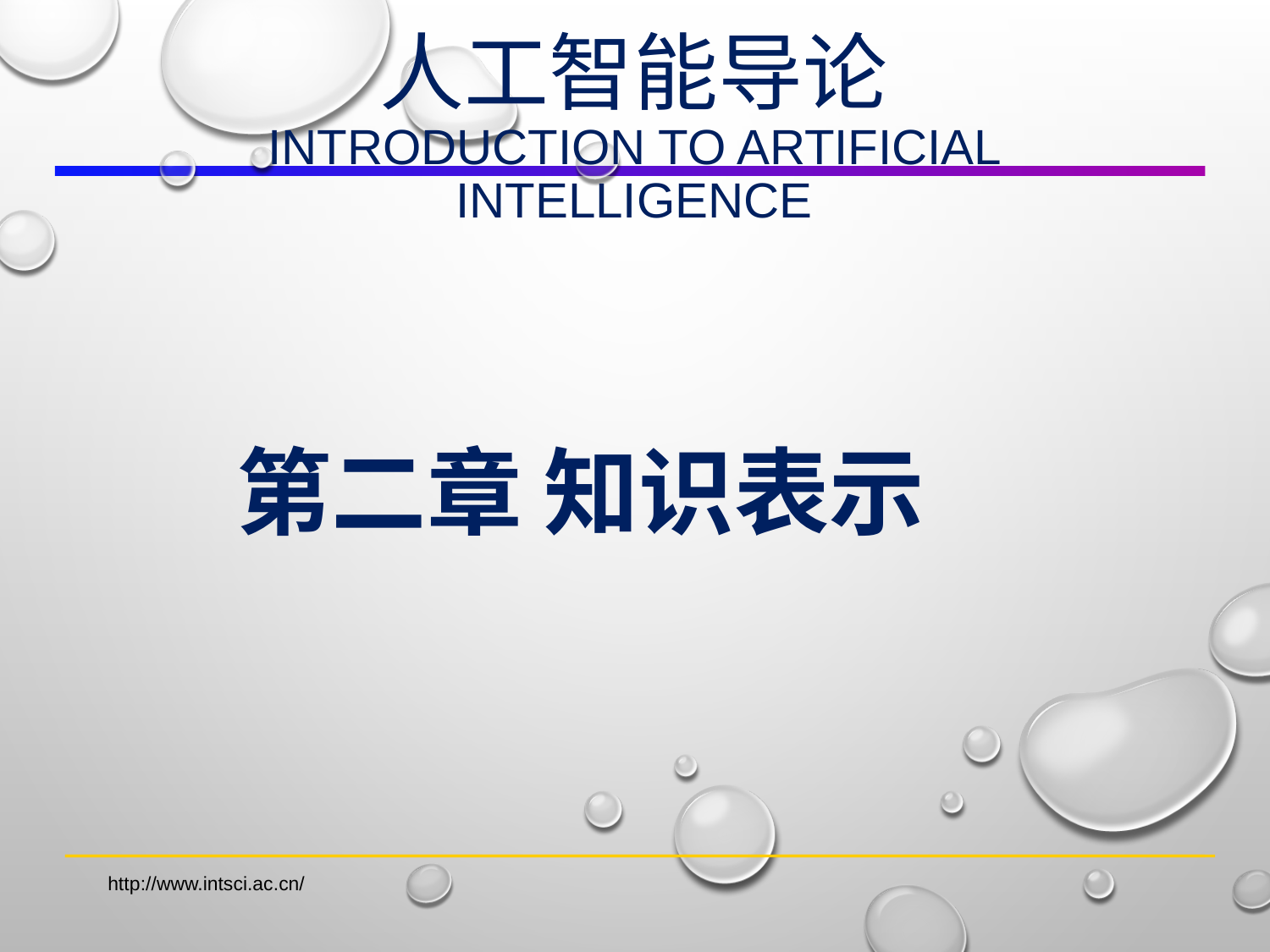

# 人工智能导论 Introduction to Artificial Intelligence
第二章 知识表示
http://www.intsci.ac.cn/